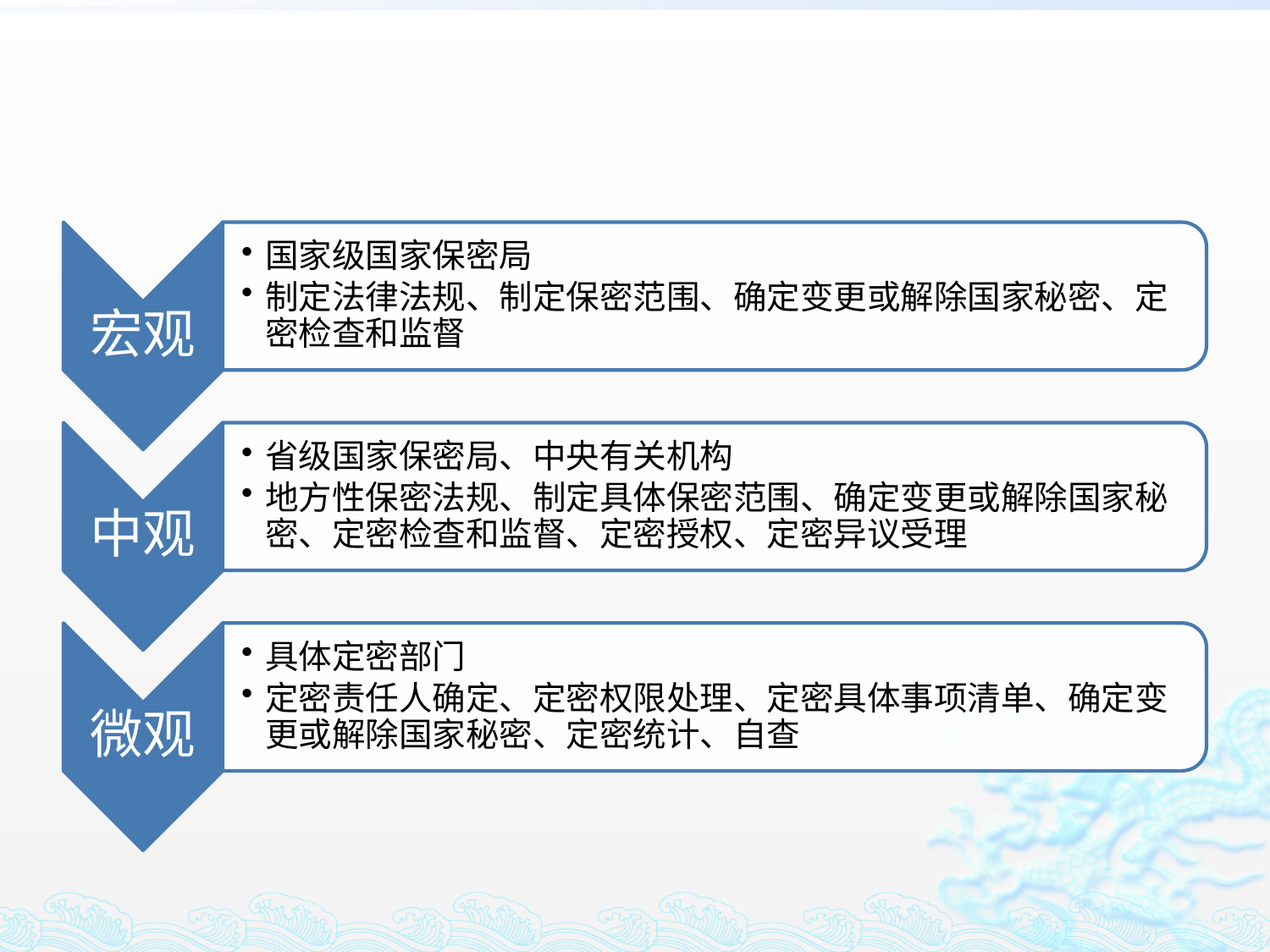

#
宏观
国家级国家保密局
制定法律法规、制定保密范围、确定变更或解除国家秘密、定密检查和监督
中观
省级国家保密局、中央有关机构
地方性保密法规、制定具体保密范围、确定变更或解除国家秘密、定密检查和监督、定密授权、定密异议受理
微观
具体定密部门
定密责任人确定、定密权限处理、定密具体事项清单、确定变更或解除国家秘密、定密统计、自查